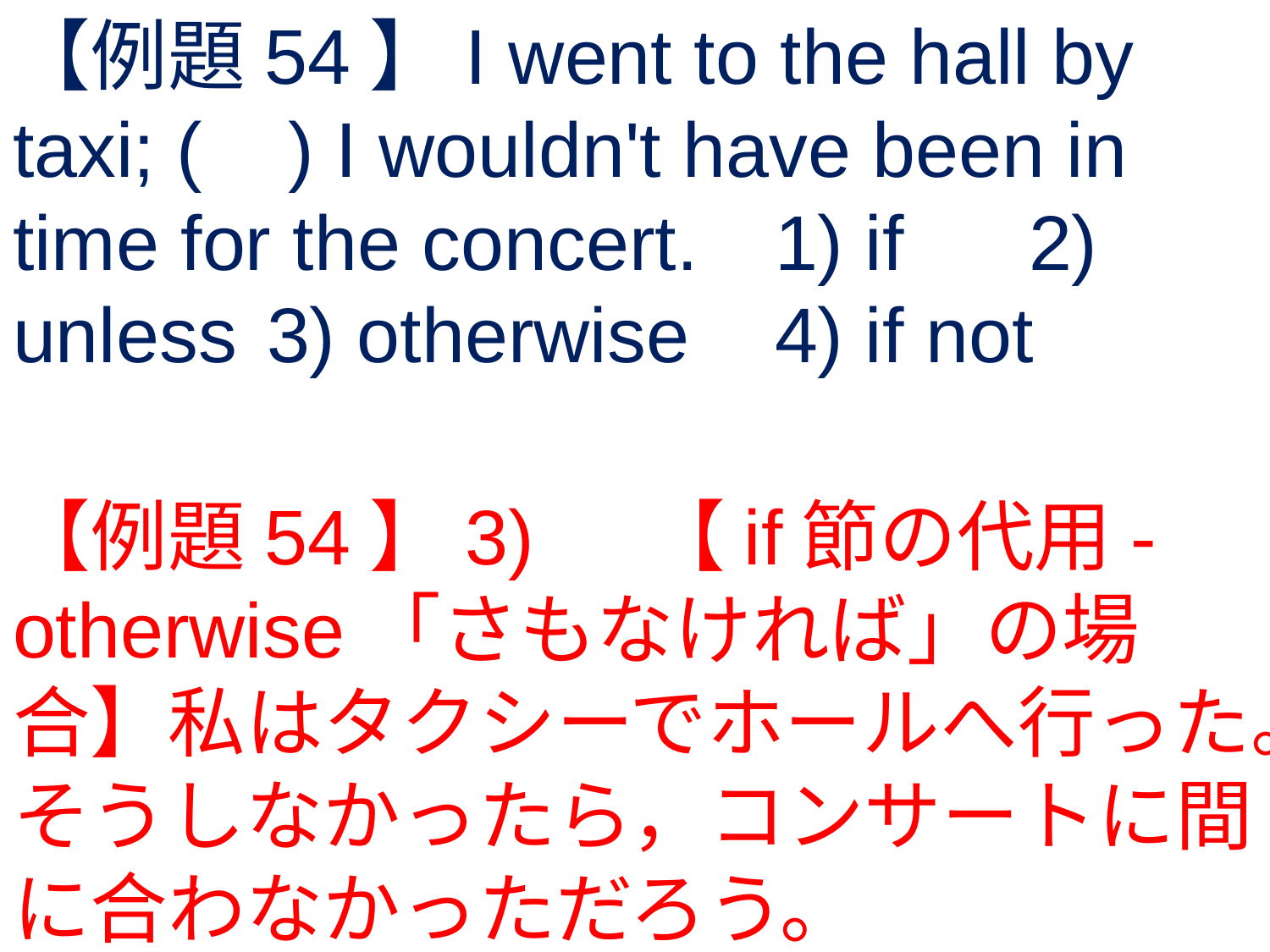

# 【例題54】I went to the hall by taxi; (    ) I wouldn't have been in time for the concert.	1) if	2) unless	3) otherwise	4) if not
【例題54】3) 	【if節の代用- otherwise「さもなければ」の場合】私はタクシーでホールへ行った。そうしなかったら，コンサートに間に合わなかっただろう。